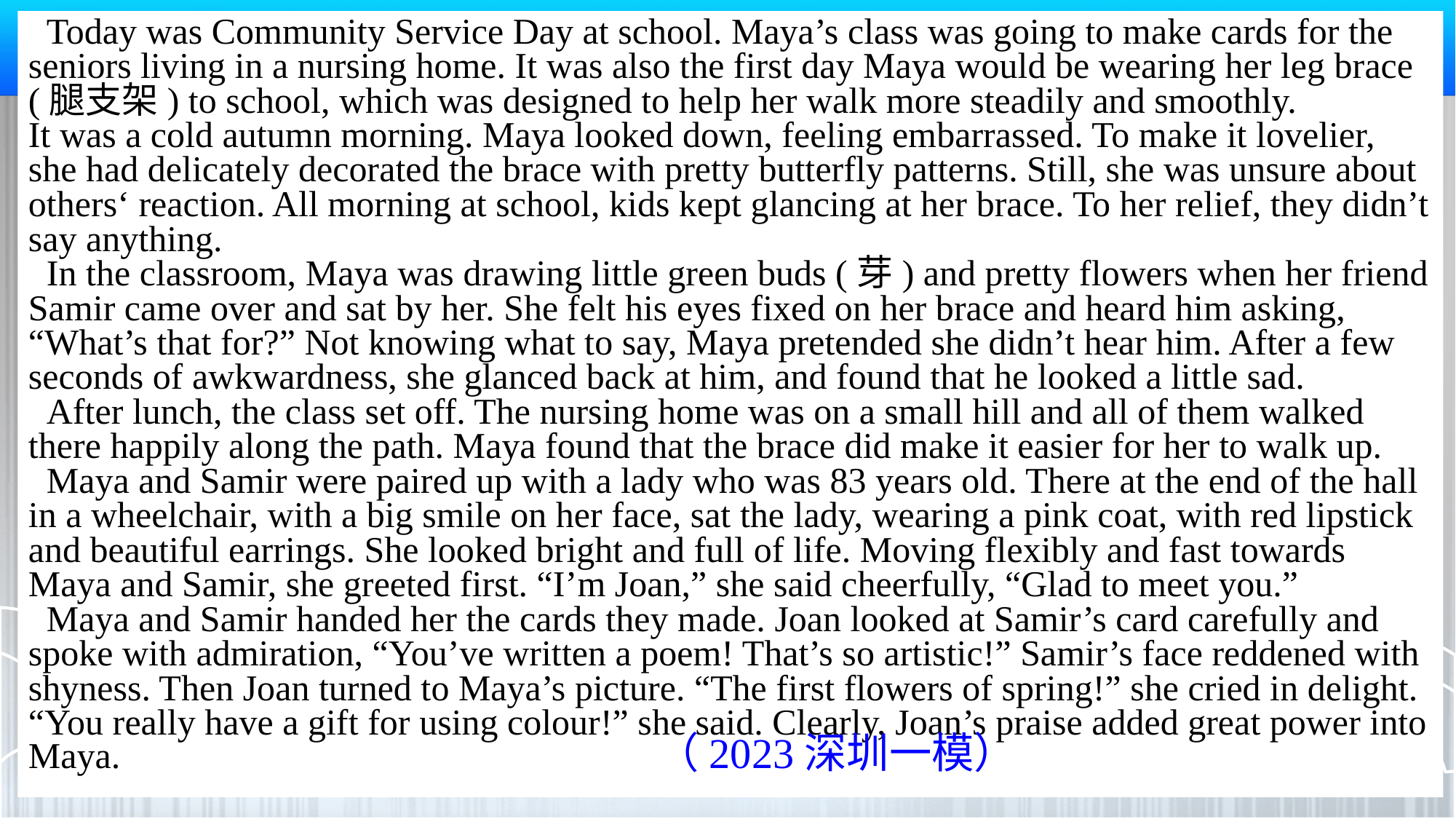

Today was Community Service Day at school. Maya’s class was going to make cards for the seniors living in a nursing home. It was also the first day Maya would be wearing her leg brace (腿支架) to school, which was designed to help her walk more steadily and smoothly.
It was a cold autumn morning. Maya looked down, feeling embarrassed. To make it lovelier, she had delicately decorated the brace with pretty butterfly patterns. Still, she was unsure about others‘ reaction. All morning at school, kids kept glancing at her brace. To her relief, they didn’t say anything.
  In the classroom, Maya was drawing little green buds (芽) and pretty flowers when her friend Samir came over and sat by her. She felt his eyes fixed on her brace and heard him asking, “What’s that for?” Not knowing what to say, Maya pretended she didn’t hear him. After a few seconds of awkwardness, she glanced back at him, and found that he looked a little sad.
  After lunch, the class set off. The nursing home was on a small hill and all of them walked there happily along the path. Maya found that the brace did make it easier for her to walk up.
  Maya and Samir were paired up with a lady who was 83 years old. There at the end of the hall in a wheelchair, with a big smile on her face, sat the lady, wearing a pink coat, with red lipstick and beautiful earrings. She looked bright and full of life. Moving flexibly and fast towards Maya and Samir, she greeted first. “I’m Joan,” she said cheerfully, “Glad to meet you.”
  Maya and Samir handed her the cards they made. Joan looked at Samir’s card carefully and spoke with admiration, “You’ve written a poem! That’s so artistic!” Samir’s face reddened with shyness. Then Joan turned to Maya’s picture. “The first flowers of spring!” she cried in delight. “You really have a gift for using colour!” she said. Clearly, Joan’s praise added great power into Maya.                                                          （2023深圳一模）